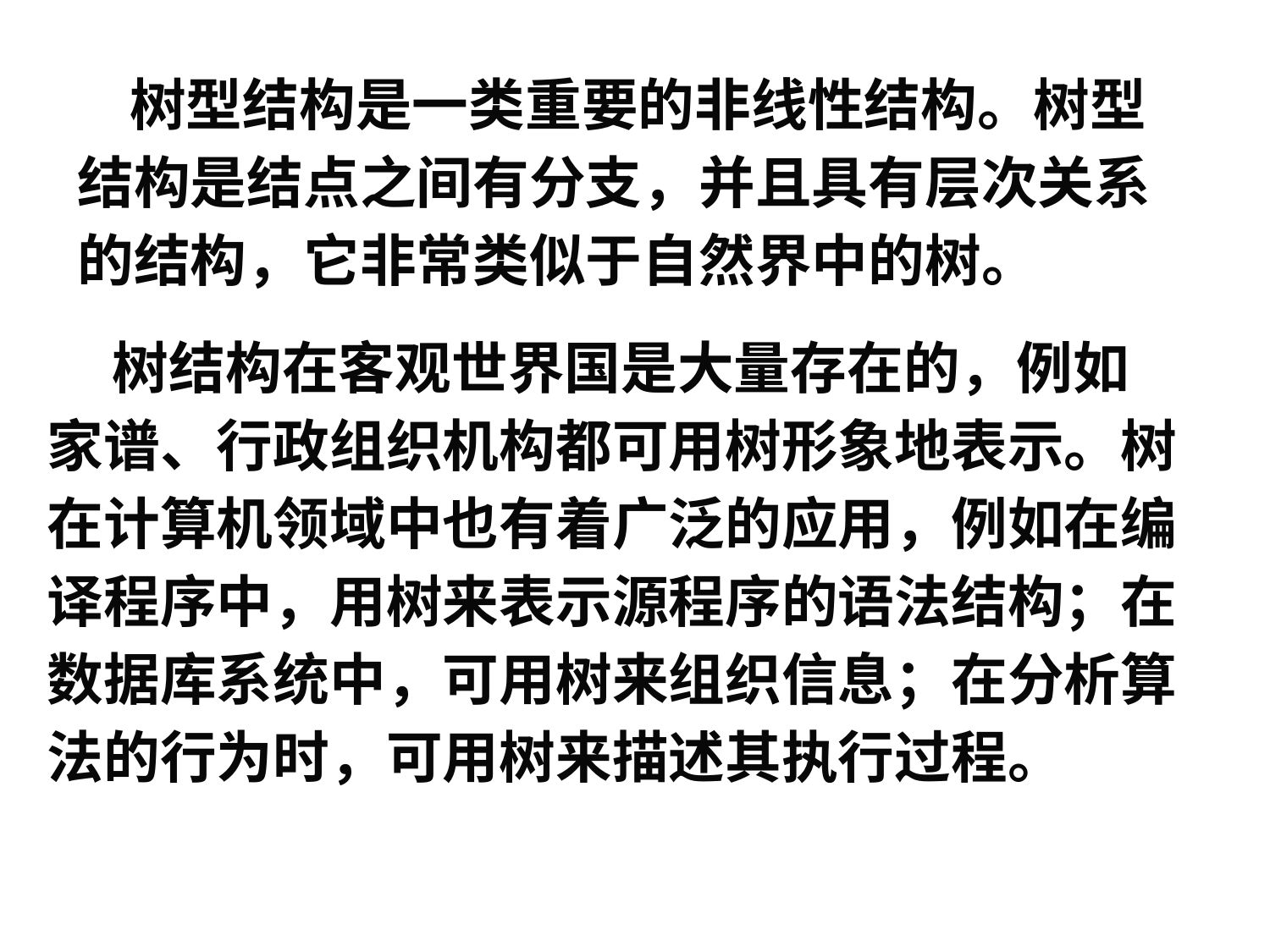

# 树型结构是一类重要的非线性结构。树型结构是结点之间有分支，并且具有层次关系的结构，它非常类似于自然界中的树。
    树结构在客观世界国是大量存在的，例如家谱、行政组织机构都可用树形象地表示。树在计算机领域中也有着广泛的应用，例如在编译程序中，用树来表示源程序的语法结构；在数据库系统中，可用树来组织信息；在分析算法的行为时，可用树来描述其执行过程。